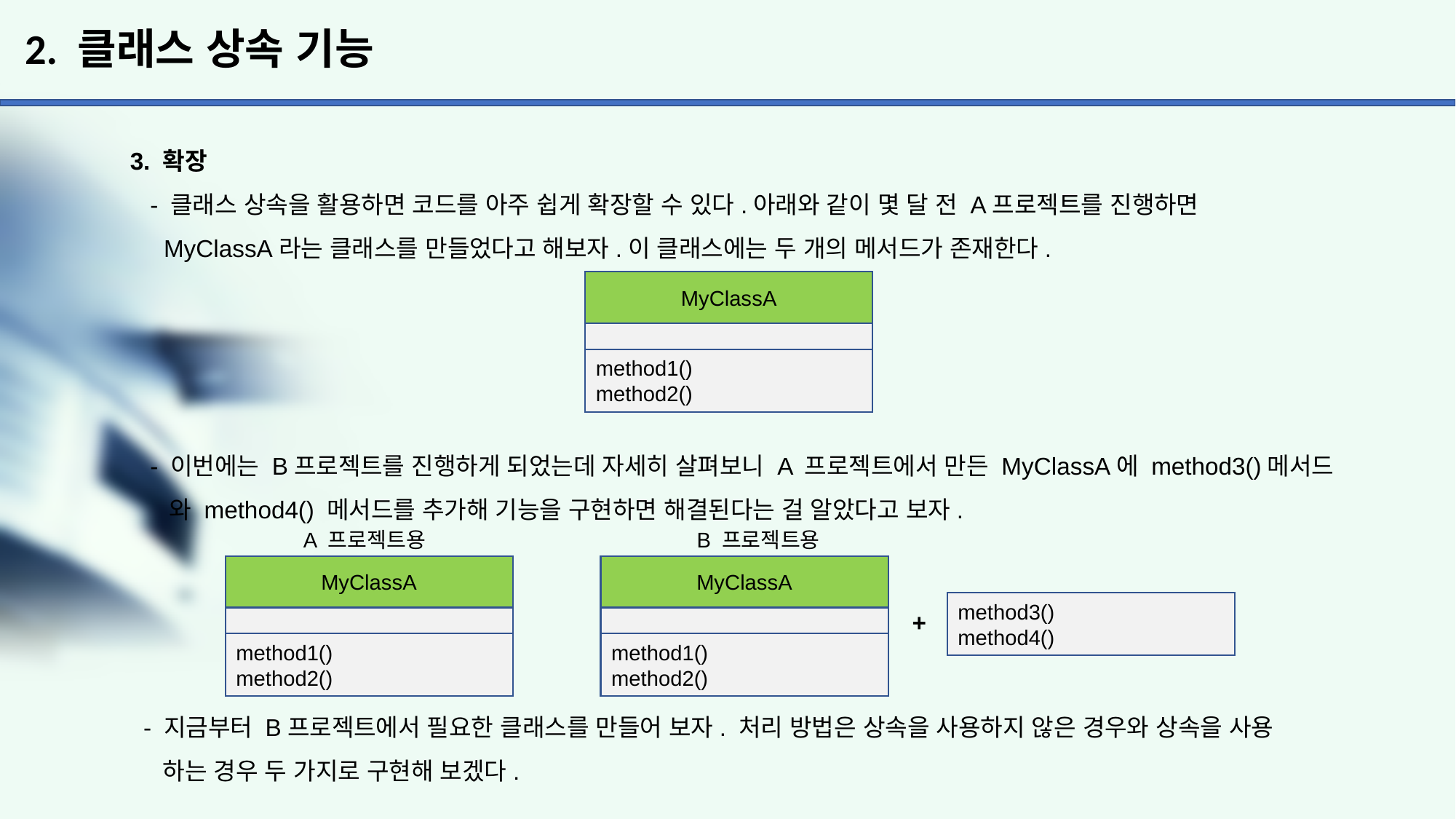

# 2. 클래스 상속 기능
3. 확장
   - 클래스 상속을 활용하면 코드를 아주 쉽게 확장할 수 있다.아래와 같이 몇 달 전 A프로젝트를 진행하면
     MyClassA라는 클래스를 만들었다고 해보자.이 클래스에는 두 개의 메서드가 존재한다.

   - 이번에는 B프로젝트를 진행하게 되었는데 자세히 살펴보니 A 프로젝트에서 만든 MyClassA에 method3()메서드
     와 method4() 메서드를 추가해 기능을 구현하면 해결된다는 걸 알았다고 보자.

  - 지금부터 B프로젝트에서 필요한 클래스를 만들어 보자. 처리 방법은 상속을 사용하지 않은 경우와 상속을 사용
    하는 경우 두 가지로 구현해 보겠다.
MyClassA

method1()
method2()
A 프로젝트용
B 프로젝트용
MyClassA
MyClassA
method3()
method4()
+

method1()
method2()
method1()
method2()